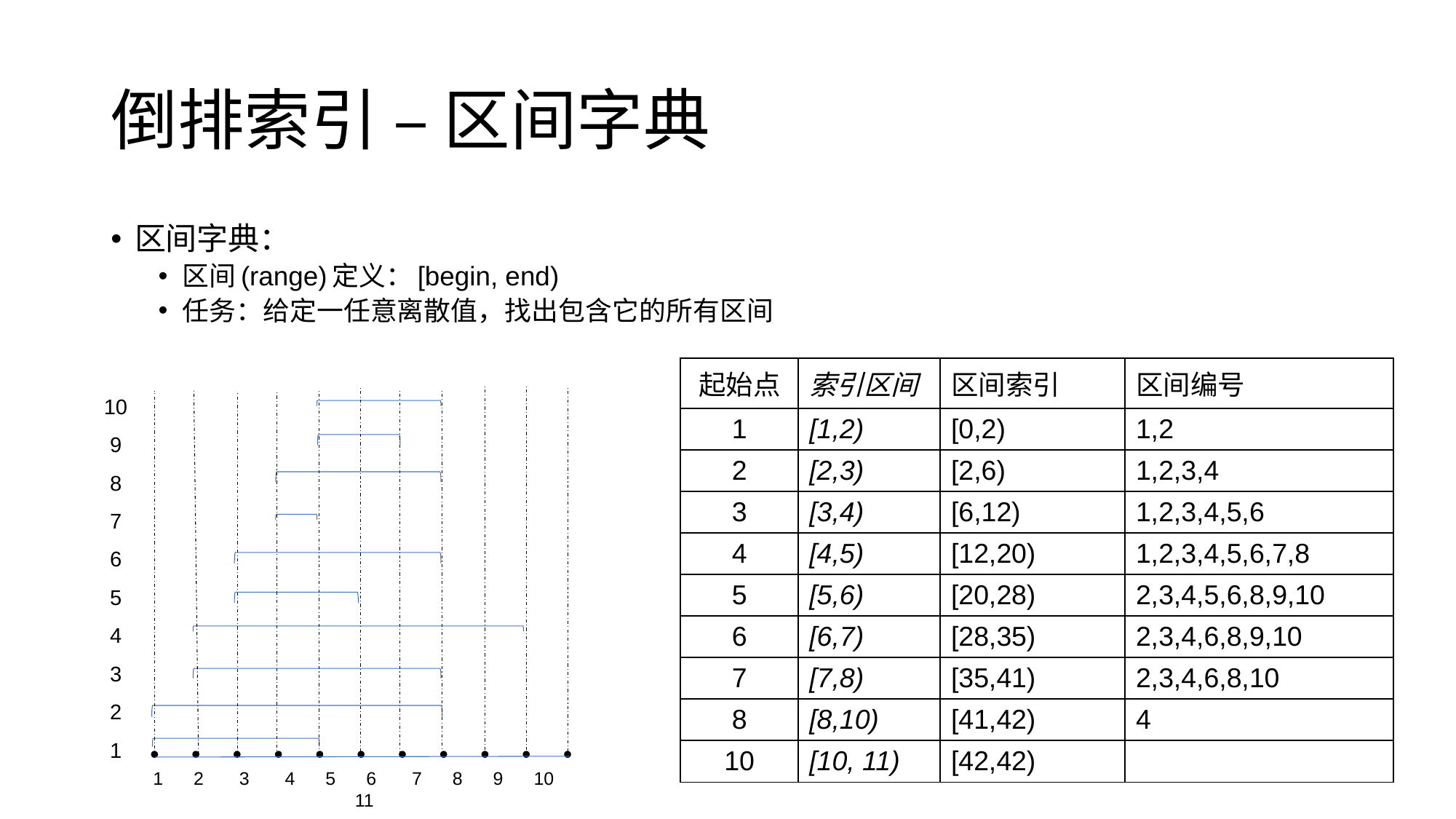

# 倒排索引 – 区间字典
区间字典：
区间(range)定义：[begin, end)
任务：给定一任意离散值，找出包含它的所有区间
| 起始点 | 索引区间 | 区间索引 | 区间编号 |
| --- | --- | --- | --- |
| 1 | [1,2) | [0,2) | 1,2 |
| 2 | [2,3) | [2,6) | 1,2,3,4 |
| 3 | [3,4) | [6,12) | 1,2,3,4,5,6 |
| 4 | [4,5) | [12,20) | 1,2,3,4,5,6,7,8 |
| 5 | [5,6) | [20,28) | 2,3,4,5,6,8,9,10 |
| 6 | [6,7) | [28,35) | 2,3,4,6,8,9,10 |
| 7 | [7,8) | [35,41) | 2,3,4,6,8,10 |
| 8 | [8,10) | [41,42) | 4 |
| 10 | [10, 11) | [42,42) |  |

10
9
8
7
6
5
4
3
2
1

1      2       3       4      5      6       7      8      9      10     11